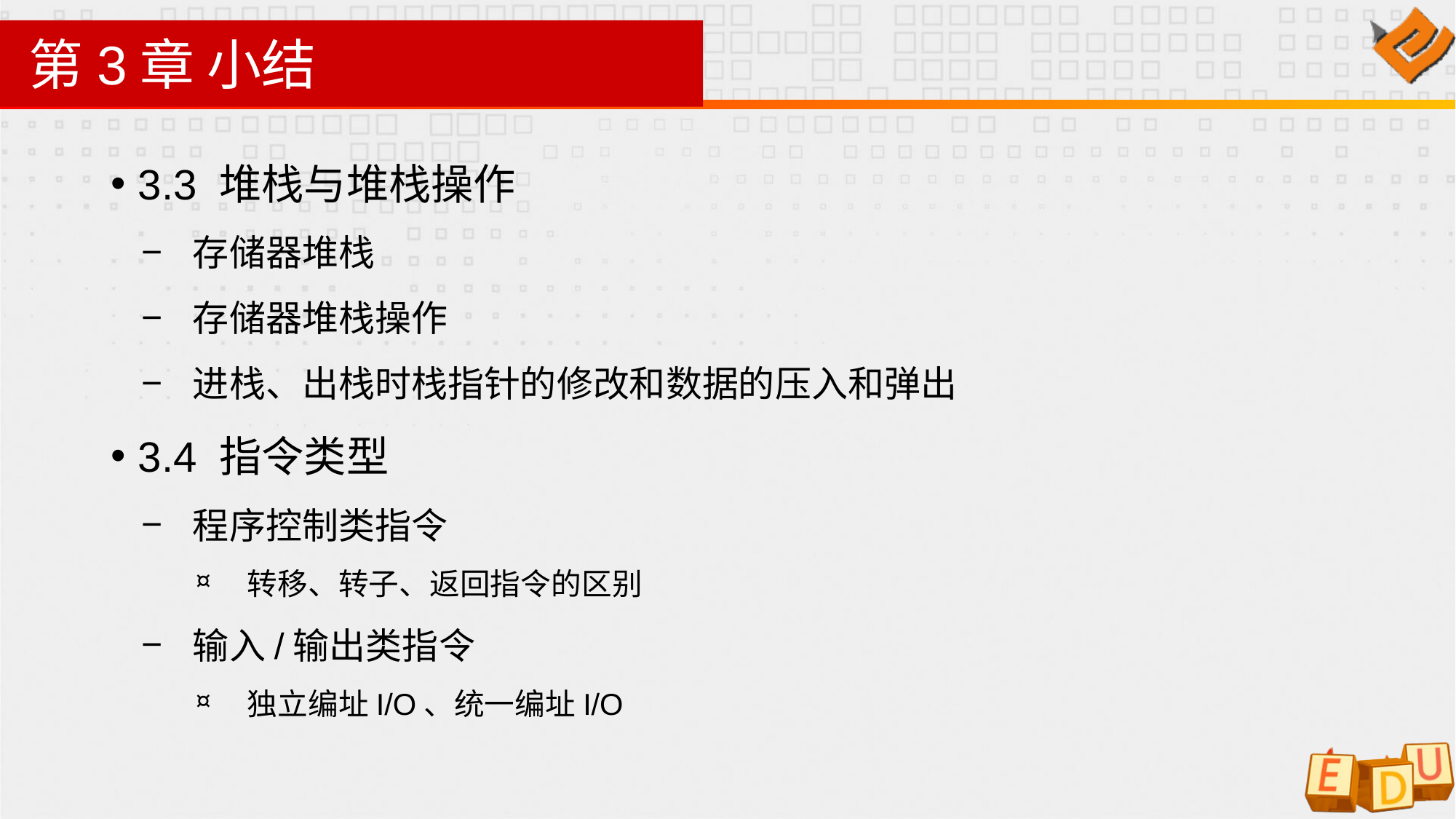

# 第3章 小结
3.3 堆栈与堆栈操作
存储器堆栈
存储器堆栈操作
进栈、出栈时栈指针的修改和数据的压入和弹出
3.4 指令类型
程序控制类指令
转移、转子、返回指令的区别
输入/输出类指令
独立编址I/O、统一编址I/O